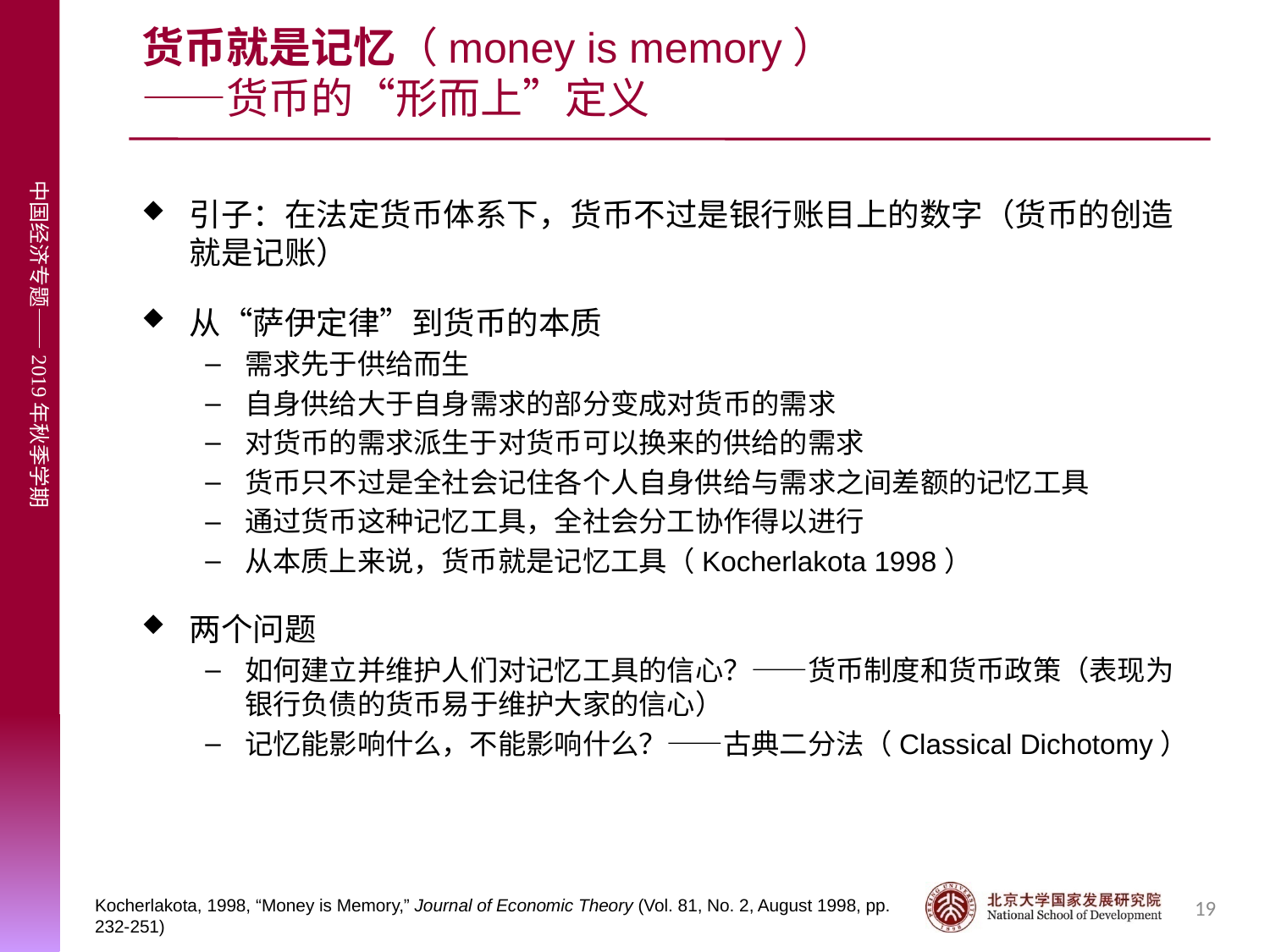

# 货币就是记忆（money is memory） ——货币的“形而上”定义
引子：在法定货币体系下，货币不过是银行账目上的数字（货币的创造就是记账）
从“萨伊定律”到货币的本质
需求先于供给而生
自身供给大于自身需求的部分变成对货币的需求
对货币的需求派生于对货币可以换来的供给的需求
货币只不过是全社会记住各个人自身供给与需求之间差额的记忆工具
通过货币这种记忆工具，全社会分工协作得以进行
从本质上来说，货币就是记忆工具（Kocherlakota 1998）
两个问题
如何建立并维护人们对记忆工具的信心？——货币制度和货币政策（表现为银行负债的货币易于维护大家的信心）
记忆能影响什么，不能影响什么？——古典二分法（Classical Dichotomy）

19
Kocherlakota, 1998, “Money is Memory,” Journal of Economic Theory (Vol. 81, No. 2, August 1998, pp. 232-251)